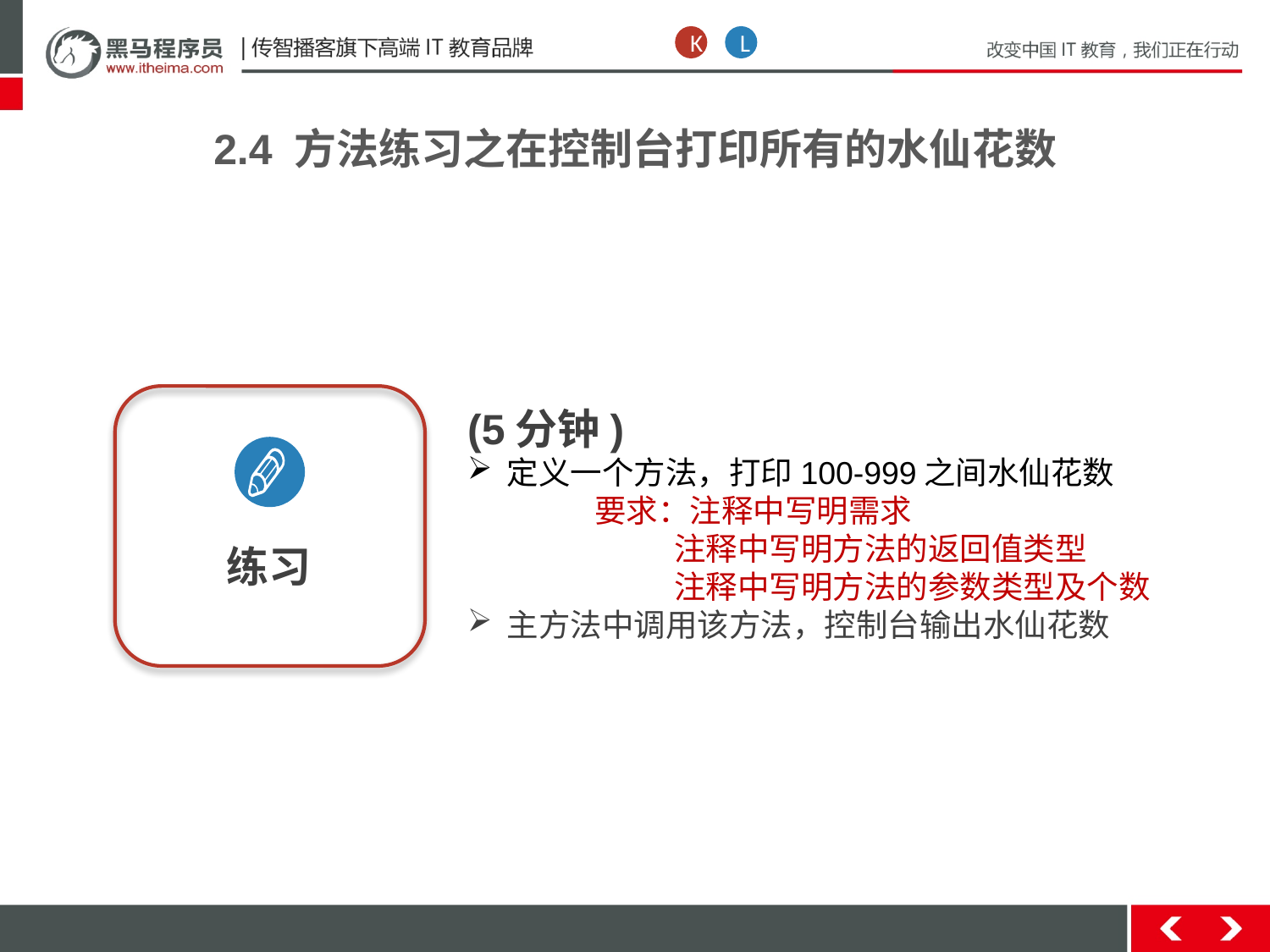

K
L
2.4 方法练习之在控制台打印所有的水仙花数

练习
(5分钟)
定义一个方法，打印100-999之间水仙花数
	要求：注释中写明需求
	          注释中写明方法的返回值类型
	          注释中写明方法的参数类型及个数
主方法中调用该方法，控制台输出水仙花数